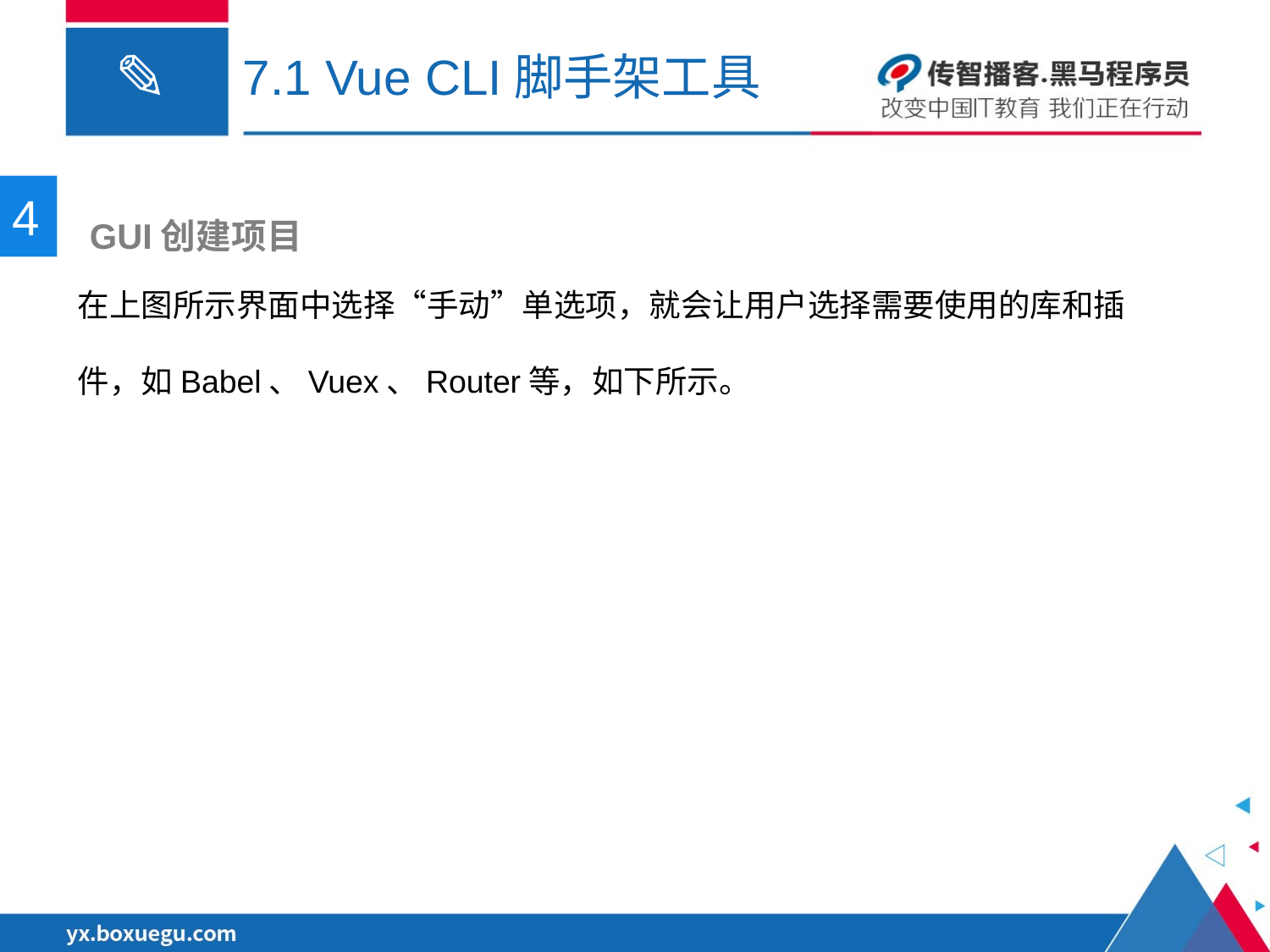

# 7.1 Vue CLI脚手架工具

4
  GUI创建项目
在上图所示界面中选择“手动”单选项，就会让用户选择需要使用的库和插件，如Babel、Vuex、Router等，如下所示。